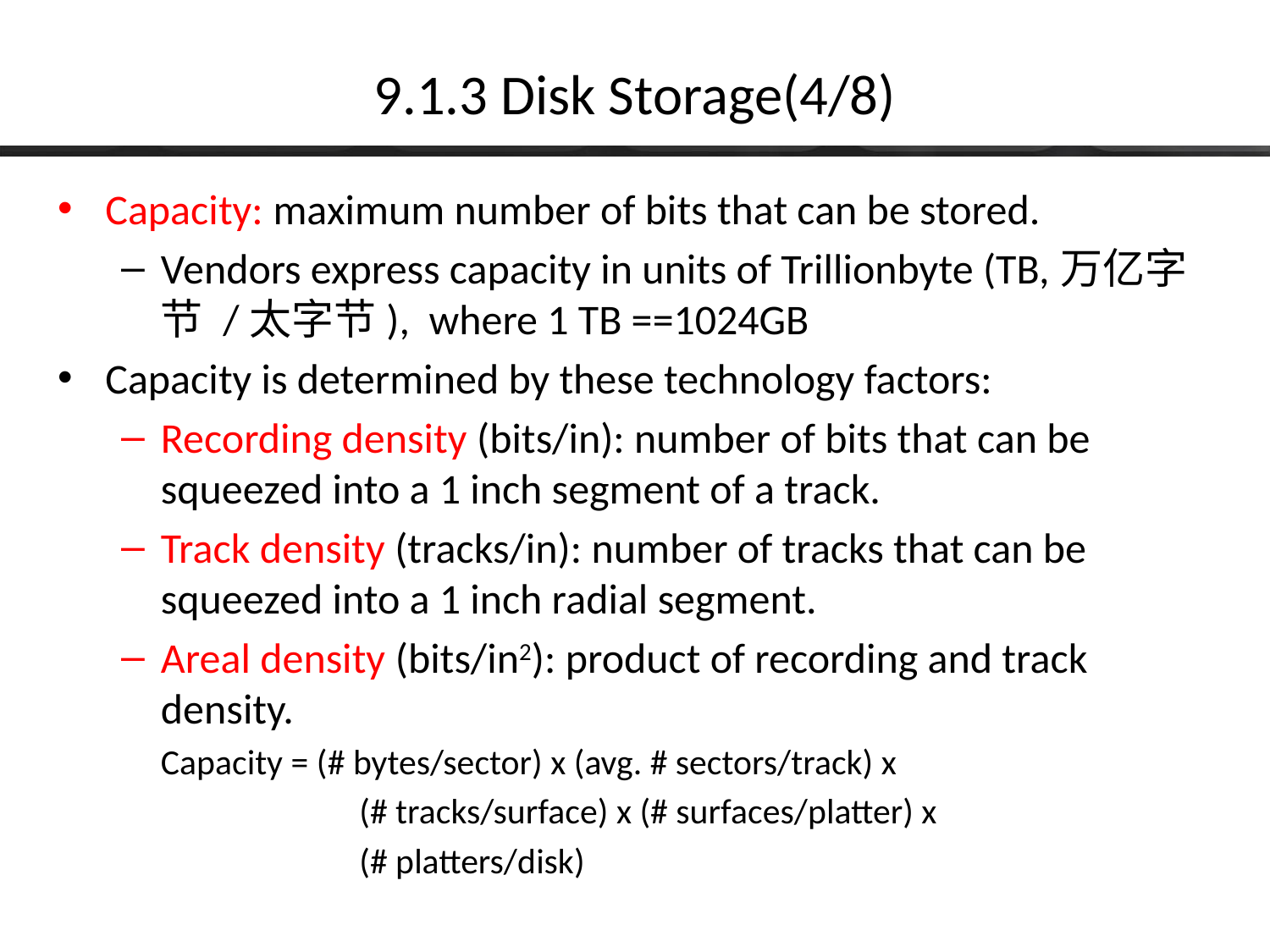

# 9.1.3 Disk Storage(4/8)
Capacity: maximum number of bits that can be stored.
Vendors express capacity in units of Trillionbyte (TB,万亿字节 /太字节),  where 1 TB ==1024GB
Capacity is determined by these technology factors:
Recording density (bits/in): number of bits that can be squeezed into a 1 inch segment of a track.
Track density (tracks/in): number of tracks that can be squeezed into a 1 inch radial segment.
Areal density (bits/in2): product of recording and track density.
  	Capacity = (# bytes/sector) x (avg. # sectors/track) x
			(# tracks/surface) x (# surfaces/platter) x
	  		(# platters/disk)